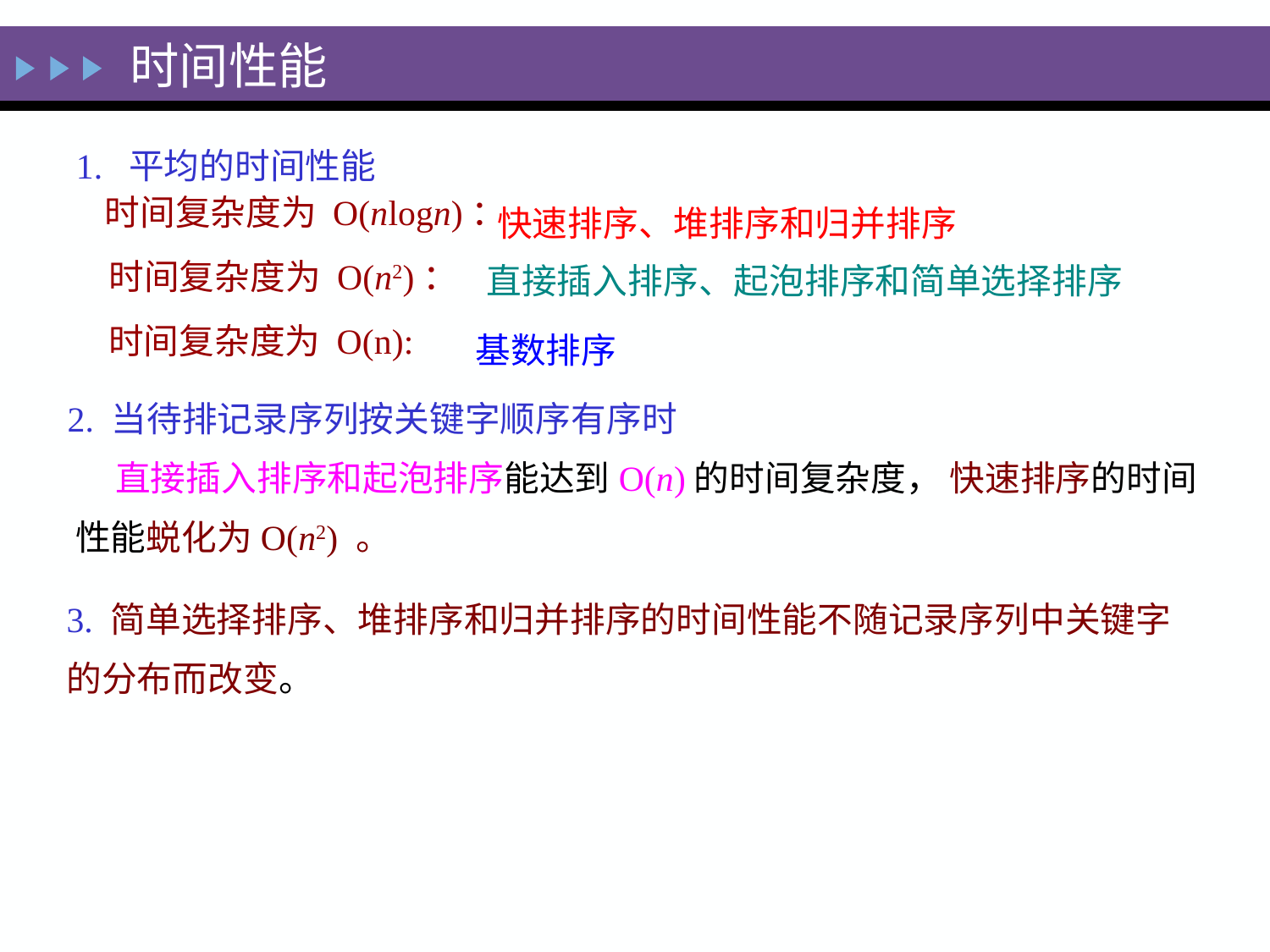

# 时间性能
1.  平均的时间性能
时间复杂度为 O(nlogn)：
快速排序、堆排序和归并排序
直接插入排序、起泡排序和简单选择排序
时间复杂度为 O(n2)：
基数排序
时间复杂度为 O(n):
2. 当待排记录序列按关键字顺序有序时
    直接插入排序和起泡排序能达到O(n)的时间复杂度， 快速排序的时间性能蜕化为O(n2) 。
3. 简单选择排序、堆排序和归并排序的时间性能不随记录序列中关键字的分布而改变。